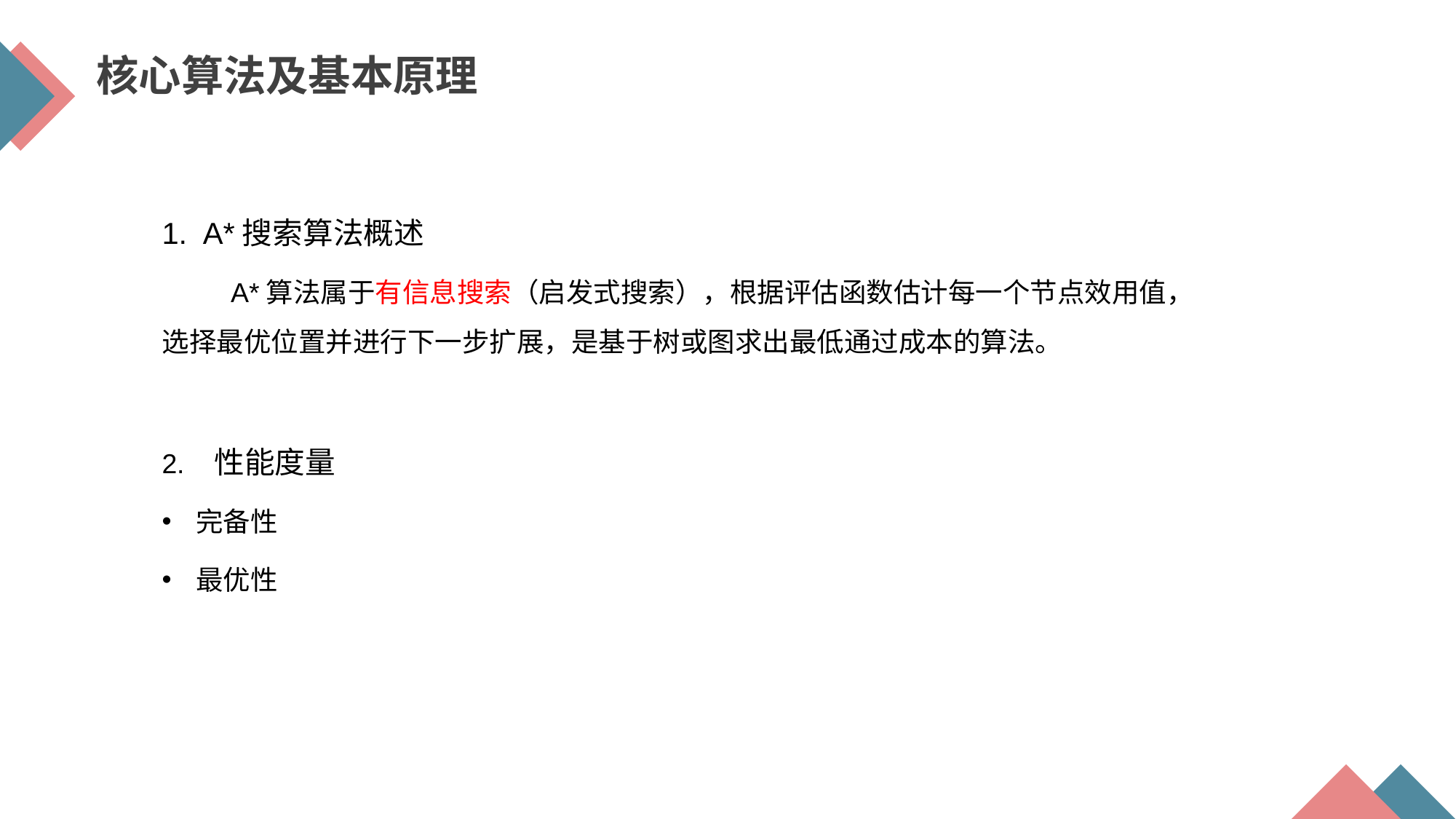

核心算法及基本原理
A*搜索算法概述
         A*算法属于有信息搜索（启发式搜索），根据评估函数估计每一个节点效用值，选择最优位置并进行下一步扩展，是基于树或图求出最低通过成本的算法。

2.   性能度量
完备性
最优性